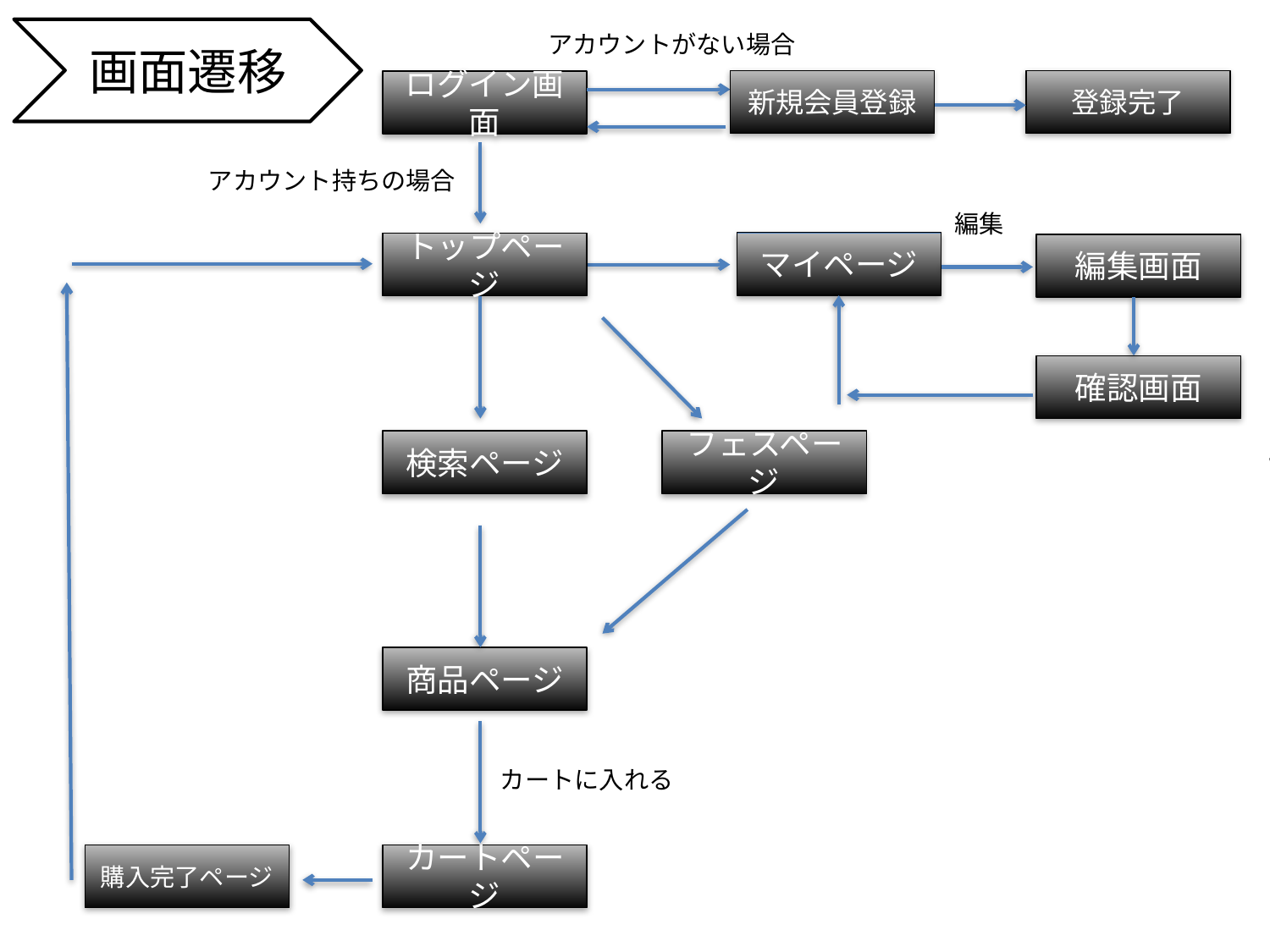

画面遷移
アカウントがない場合
新規会員登録
登録完了
ログイン画面
アカウント持ちの場合
編集
マイページ
トップページ
編集画面
確認画面
検索ページ
フェスページ
セッション
クッキー
商品ページ
カートに入れる
カートページ
購入完了ページ